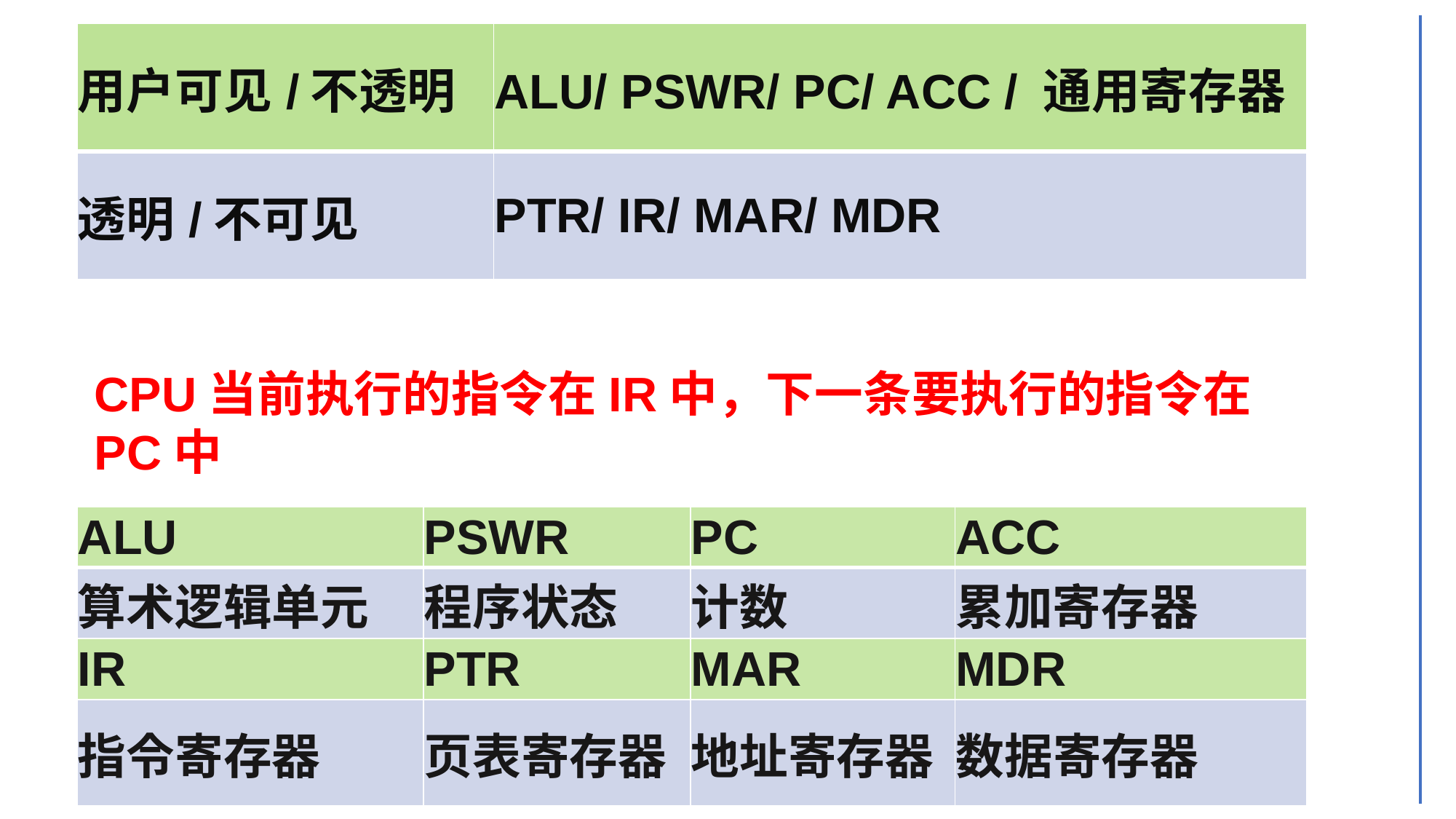

| 用户可见/不透明 | ALU/ PSWR/ PC/ ACC / 通用寄存器 |
| --- | --- |
| 透明/不可见 | PTR/ IR/ MAR/ MDR |
CPU当前执行的指令在IR中，下一条要执行的指令在PC中
| ALU | PSWR | PC | ACC |
| --- | --- | --- | --- |
| 算术逻辑单元 | 程序状态 | 计数 | 累加寄存器 |
| IR | PTR | MAR | MDR |
| 指令寄存器 | 页表寄存器 | 地址寄存器 | 数据寄存器 |